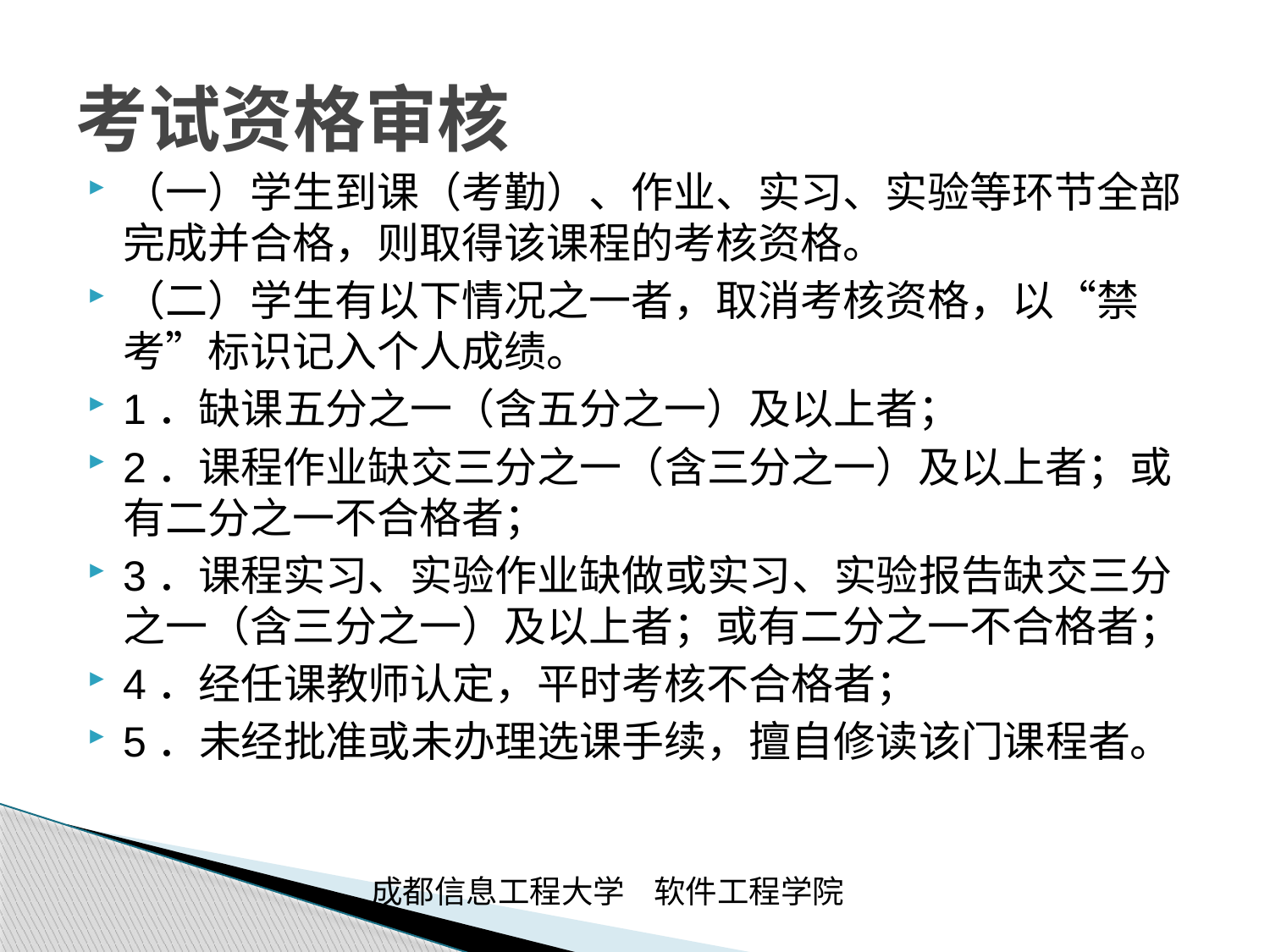

# 考试资格审核
（一）学生到课（考勤）、作业、实习、实验等环节全部完成并合格，则取得该课程的考核资格。
（二）学生有以下情况之一者，取消考核资格，以“禁考”标识记入个人成绩。
1．缺课五分之一（含五分之一）及以上者；
2．课程作业缺交三分之一（含三分之一）及以上者；或有二分之一不合格者；
3．课程实习、实验作业缺做或实习、实验报告缺交三分之一（含三分之一）及以上者；或有二分之一不合格者；
4．经任课教师认定，平时考核不合格者；
5．未经批准或未办理选课手续，擅自修读该门课程者。